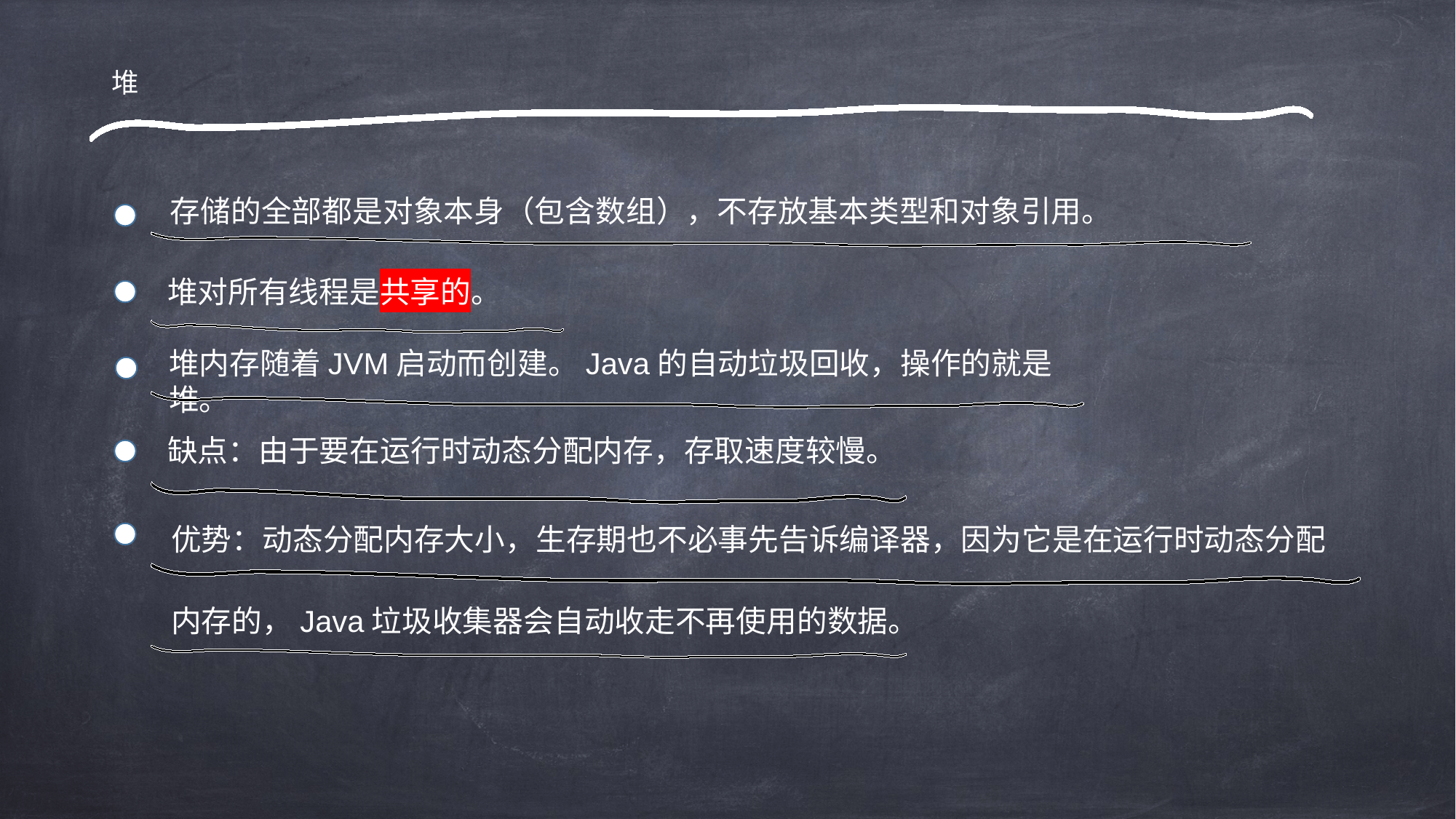

堆

存储的全部都是对象本身（包含数组），不存放基本类型和对象引用。

堆对所有线程是共享的。

堆内存随着JVM启动而创建。Java的自动垃圾回收，操作的就是堆。

缺点：由于要在运行时动态分配内存，存取速度较慢。

优势：动态分配内存大小，生存期也不必事先告诉编译器，因为它是在运行时动态分配

内存的，Java垃圾收集器会自动收走不再使用的数据。